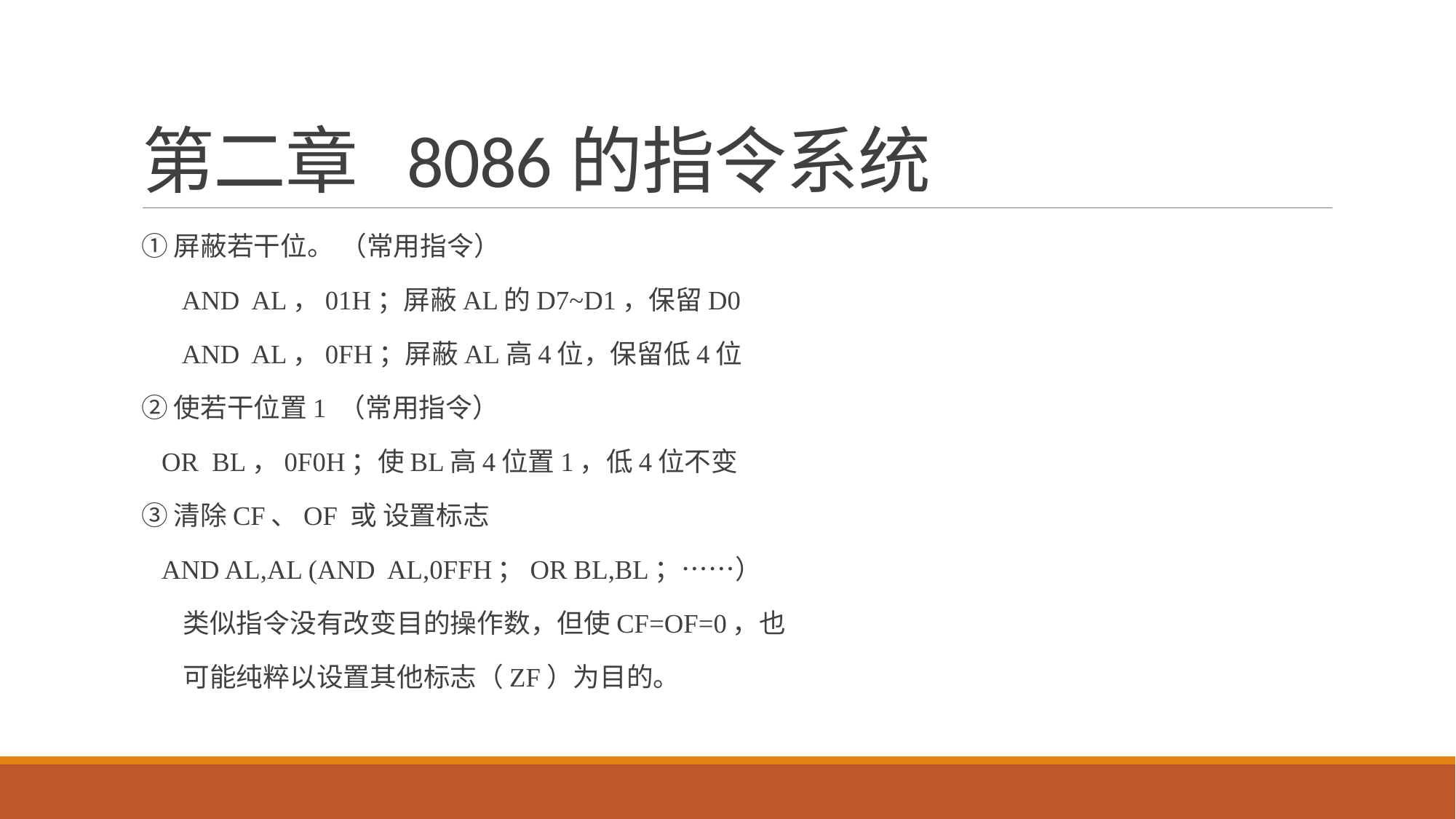

# 第二章  8086的指令系统
①屏蔽若干位。 （常用指令）
      AND  AL，01H；屏蔽AL的D7~D1，保留D0
      AND  AL，0FH；屏蔽AL高4位，保留低4位
②使若干位置1 （常用指令）
   OR  BL，0F0H；使BL高4位置1，低4位不变
③清除CF、OF 或 设置标志
   AND AL,AL (AND  AL,0FFH；OR BL,BL；……）
      类似指令没有改变目的操作数，但使CF=OF=0，也
      可能纯粹以设置其他标志（ZF）为目的。